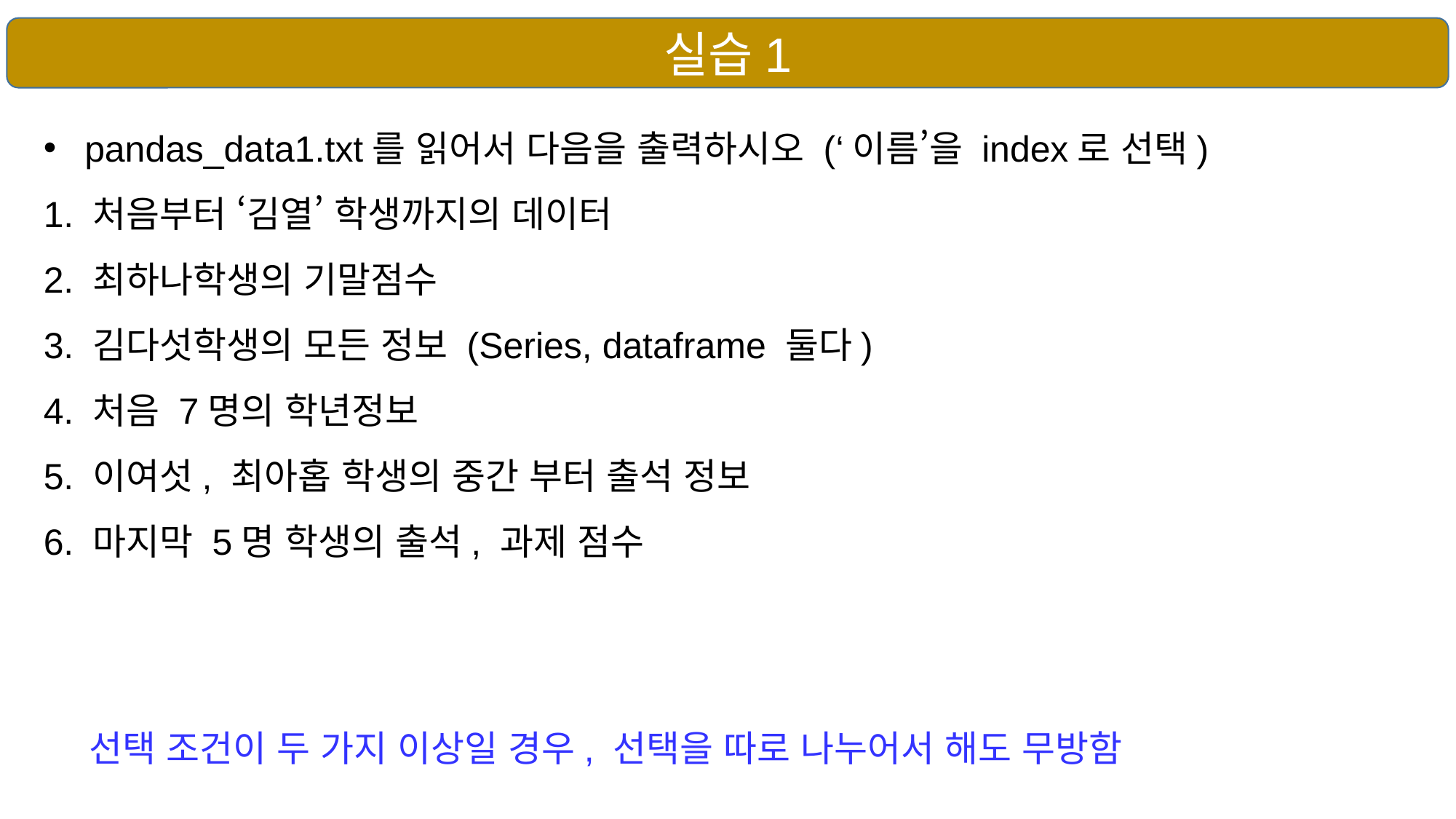

실습1
pandas_data1.txt를 읽어서 다음을 출력하시오 (‘이름’을 index로 선택)
1. 처음부터 ‘김열’ 학생까지의 데이터
2. 최하나학생의 기말점수
3. 김다섯학생의 모든 정보 (Series, dataframe 둘다)
4. 처음 7명의 학년정보
5. 이여섯, 최아홉 학생의 중간 부터 출석 정보
6. 마지막 5명 학생의 출석, 과제 점수
선택 조건이 두 가지 이상일 경우, 선택을 따로 나누어서 해도 무방함